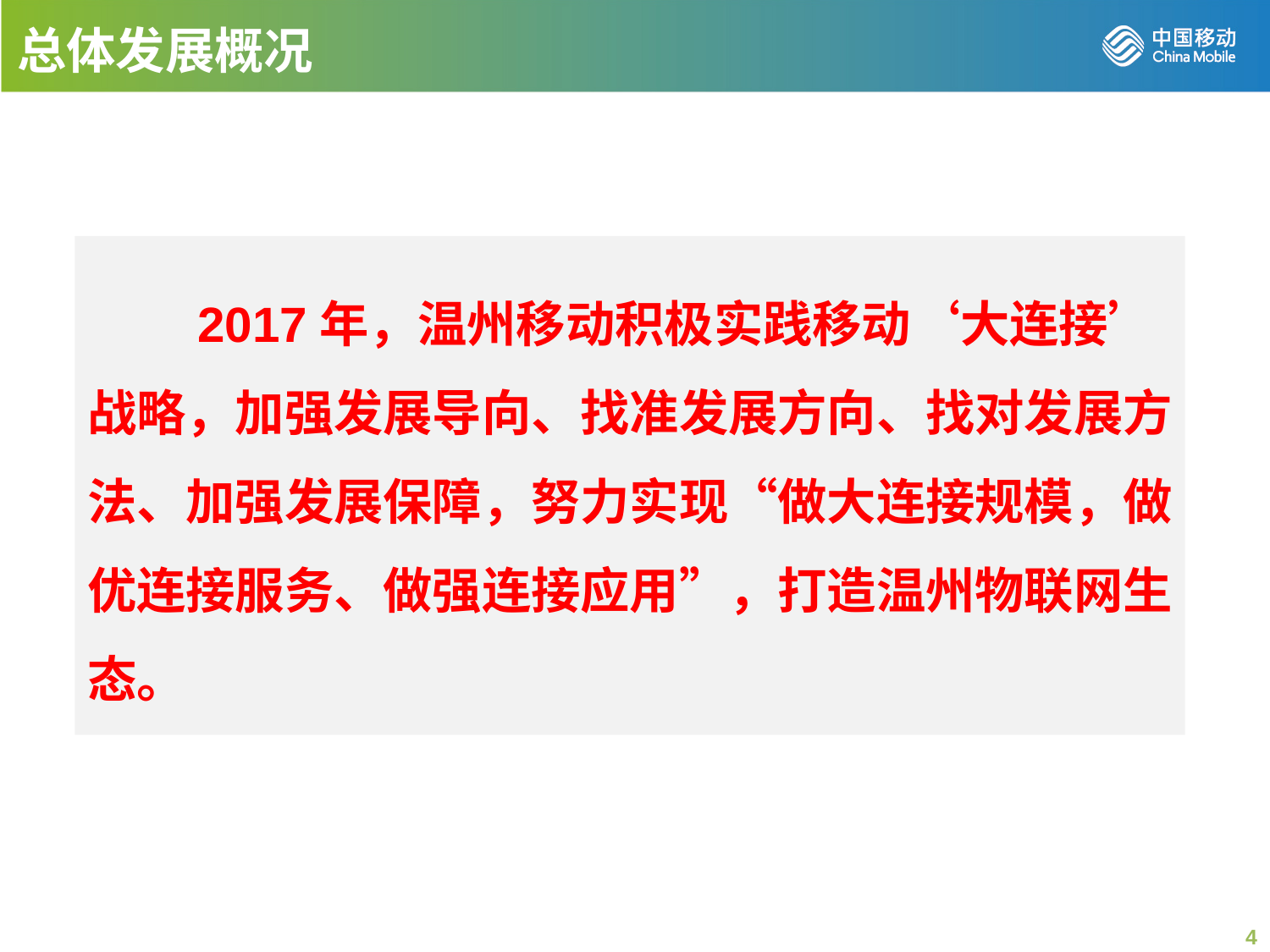

总体发展概况
        2017年，温州移动积极实践移动‘大连接’战略，加强发展导向、找准发展方向、找对发展方法、加强发展保障，努力实现“做大连接规模，做优连接服务、做强连接应用”，打造温州物联网生态。